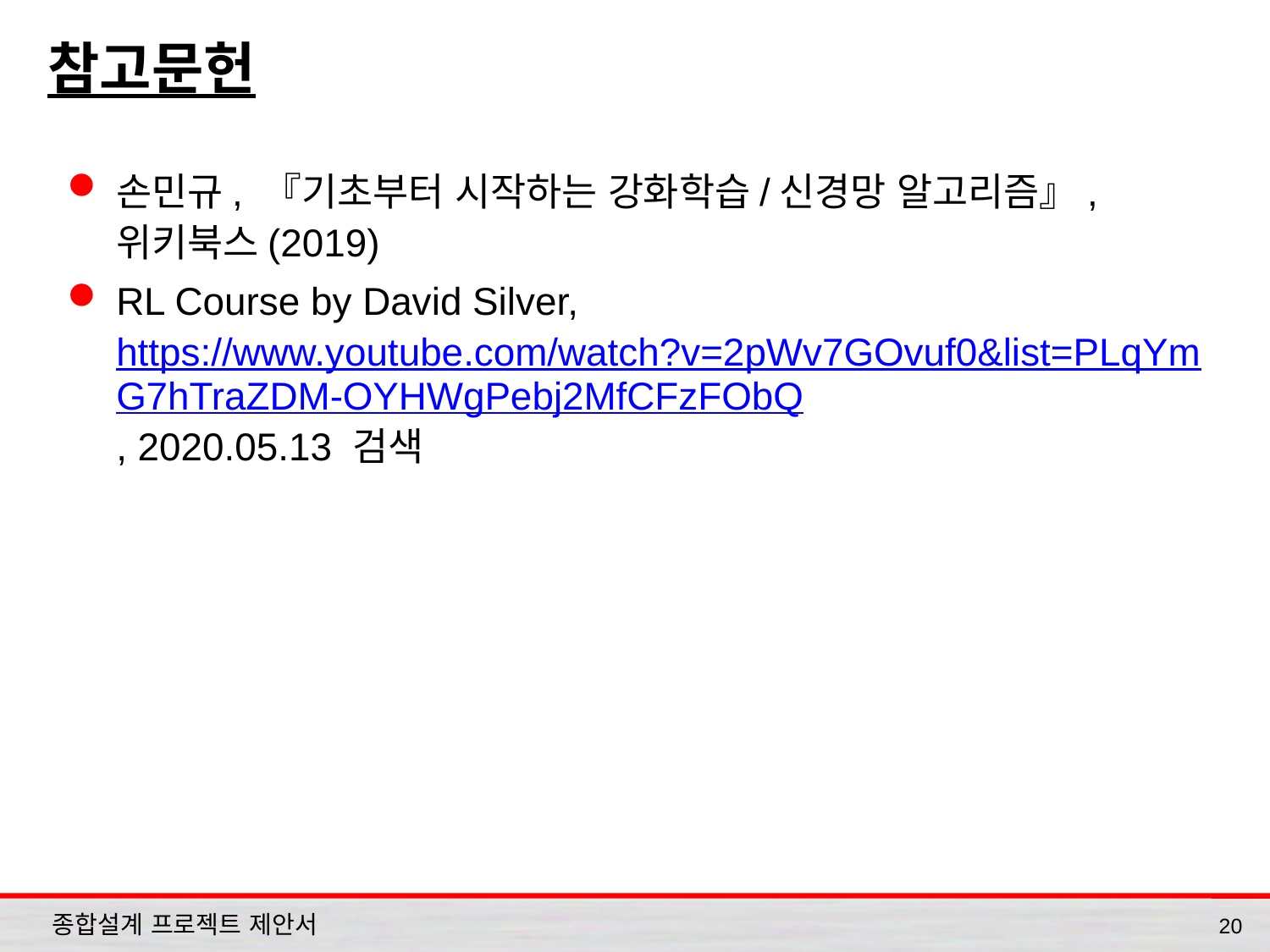

# 참고문헌
손민규, 『기초부터 시작하는 강화학습/신경망 알고리즘』, 위키북스(2019)
RL Course by David Silver, https://www.youtube.com/watch?v=2pWv7GOvuf0&list=PLqYmG7hTraZDM-OYHWgPebj2MfCFzFObQ, 2020.05.13 검색